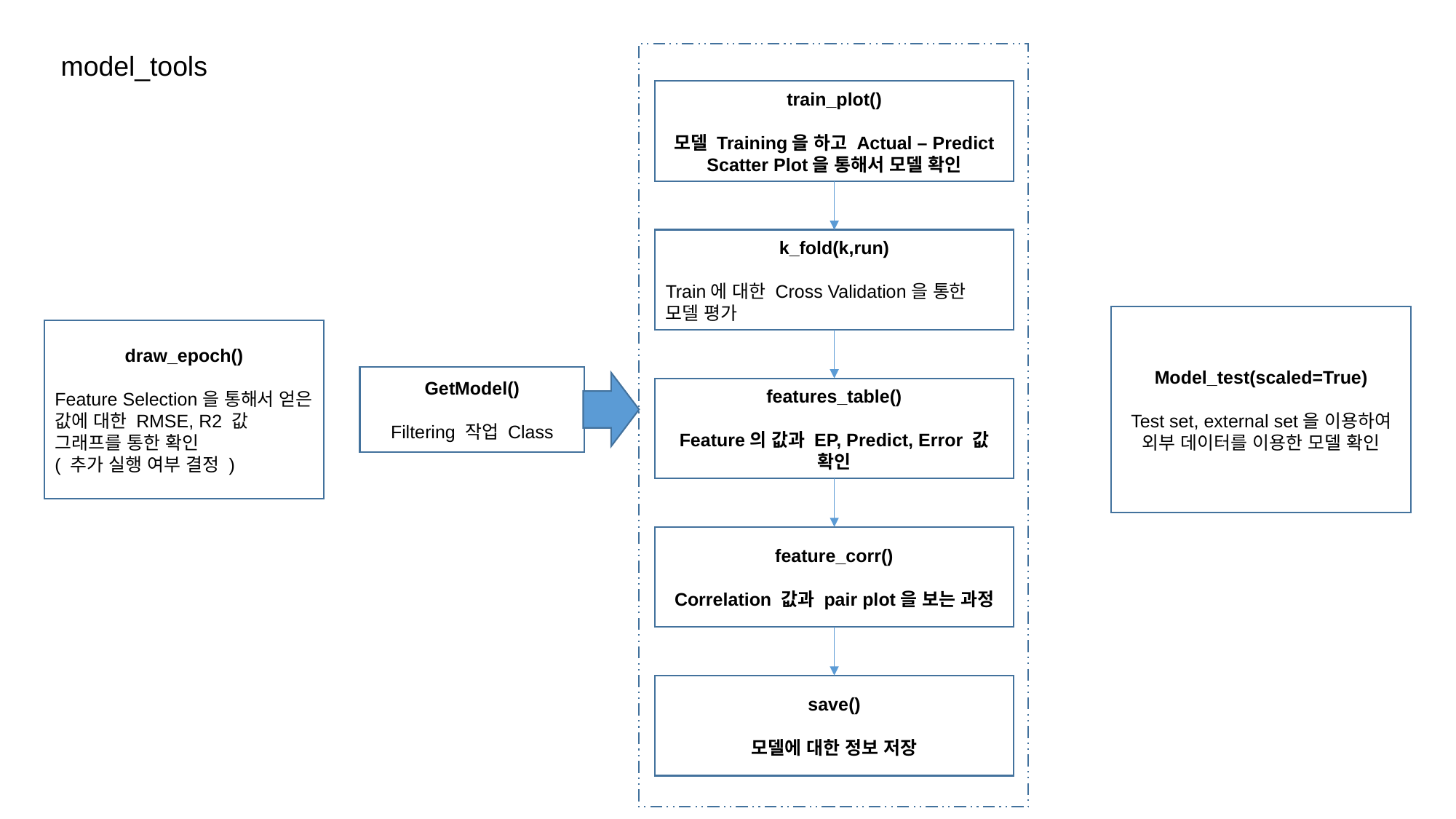

model_tools

train_plot()

모델 Training을 하고 Actual – Predict Scatter Plot을 통해서 모델 확인
k_fold(k,run)

Train에 대한 Cross Validation을 통한
모델 평가
Model_test(scaled=True)

Test set, external set을 이용하여 외부 데이터를 이용한 모델 확인
draw_epoch()

Feature Selection을 통해서 얻은 값에 대한 RMSE, R2 값 그래프를 통한 확인
( 추가 실행 여부 결정 )
GetModel()

Filtering 작업 Class

features_table()

Feature의 값과 EP, Predict, Error 값 확인
feature_corr()

Correlation 값과 pair plot을 보는 과정
save()

모델에 대한 정보 저장